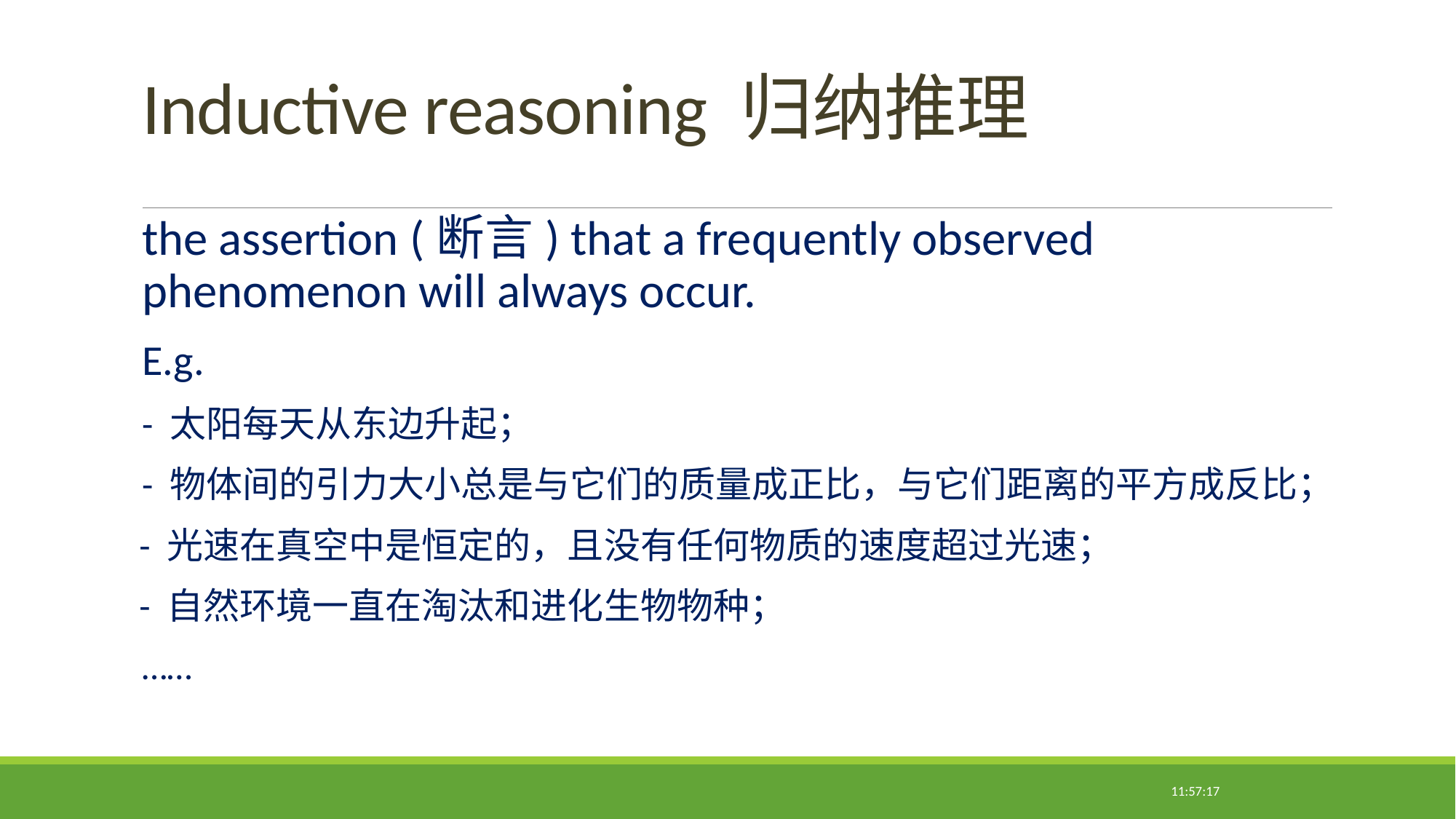

# Inductive reasoning 归纳推理
the assertion (断言) that a frequently observed phenomenon will always occur.
E.g.
- 太阳每天从东边升起；
- 物体间的引力大小总是与它们的质量成正比，与它们距离的平方成反比；
 - 光速在真空中是恒定的，且没有任何物质的速度超过光速；
 - 自然环境一直在淘汰和进化生物物种；
……
11:57:17